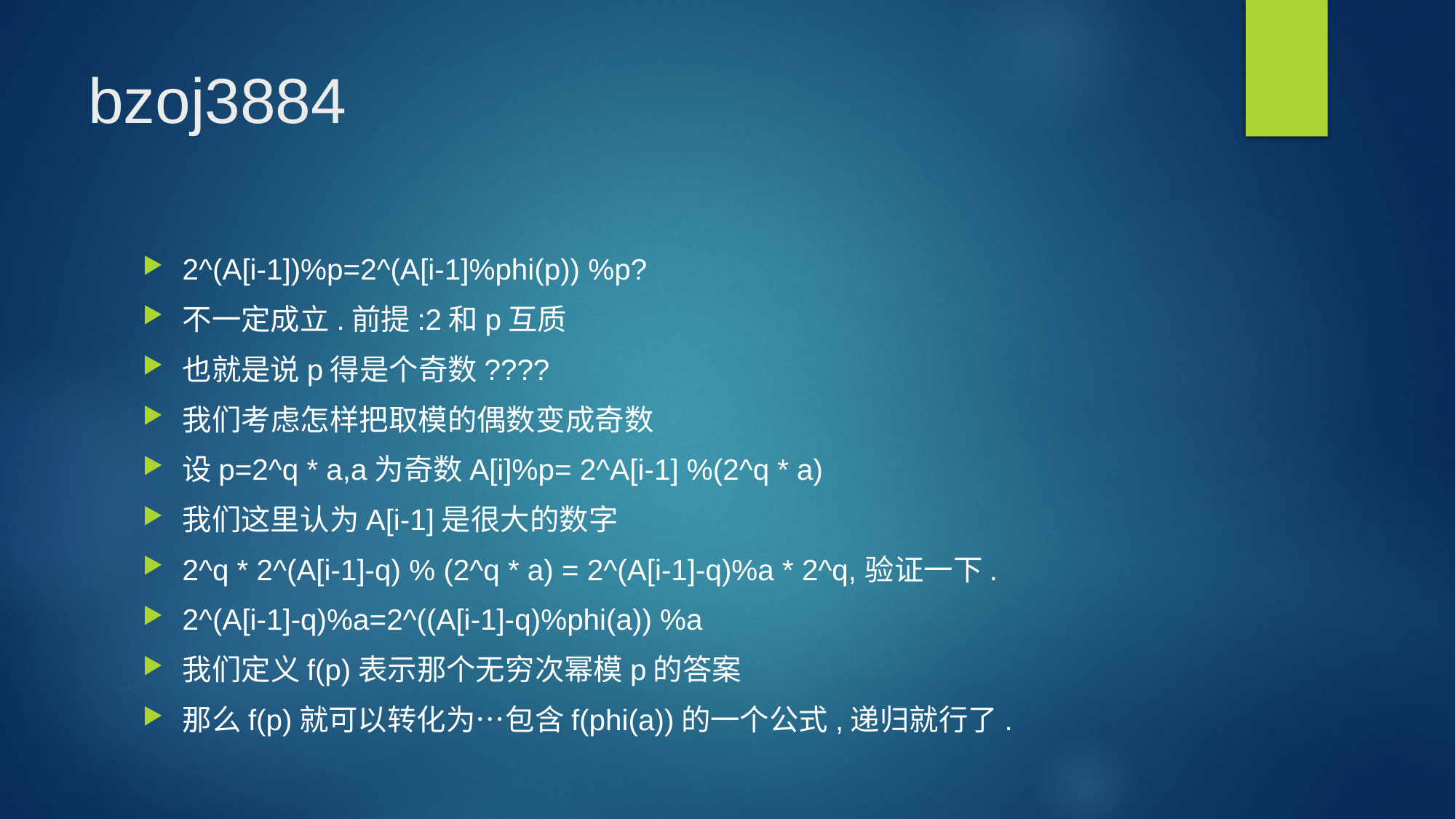

# bzoj3884
2^(A[i-1])%p=2^(A[i-1]%phi(p)) %p?
不一定成立.前提:2和p互质
也就是说p得是个奇数????
我们考虑怎样把取模的偶数变成奇数
设p=2^q * a,a为奇数A[i]%p= 2^A[i-1] %(2^q * a)
我们这里认为A[i-1]是很大的数字
2^q * 2^(A[i-1]-q) % (2^q * a) = 2^(A[i-1]-q)%a * 2^q,验证一下.
2^(A[i-1]-q)%a=2^((A[i-1]-q)%phi(a)) %a
我们定义f(p)表示那个无穷次幂模p的答案
那么f(p)就可以转化为…包含f(phi(a))的一个公式,递归就行了.